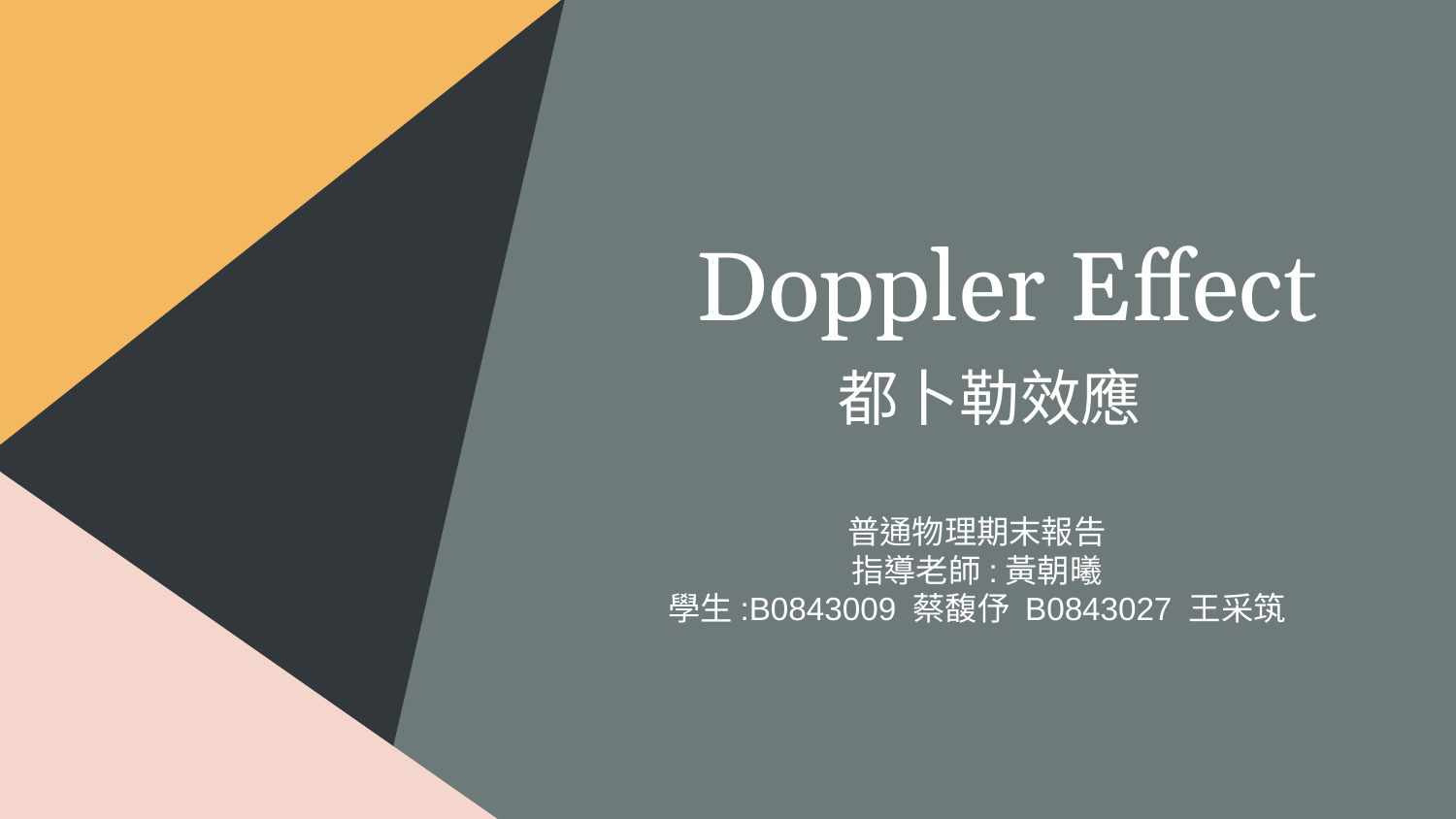

Doppler Effect
都卜勒效應

普通物理期末報告
指導老師:黃朝曦
學生:B0843009 蔡馥伃 B0843027 王采筑